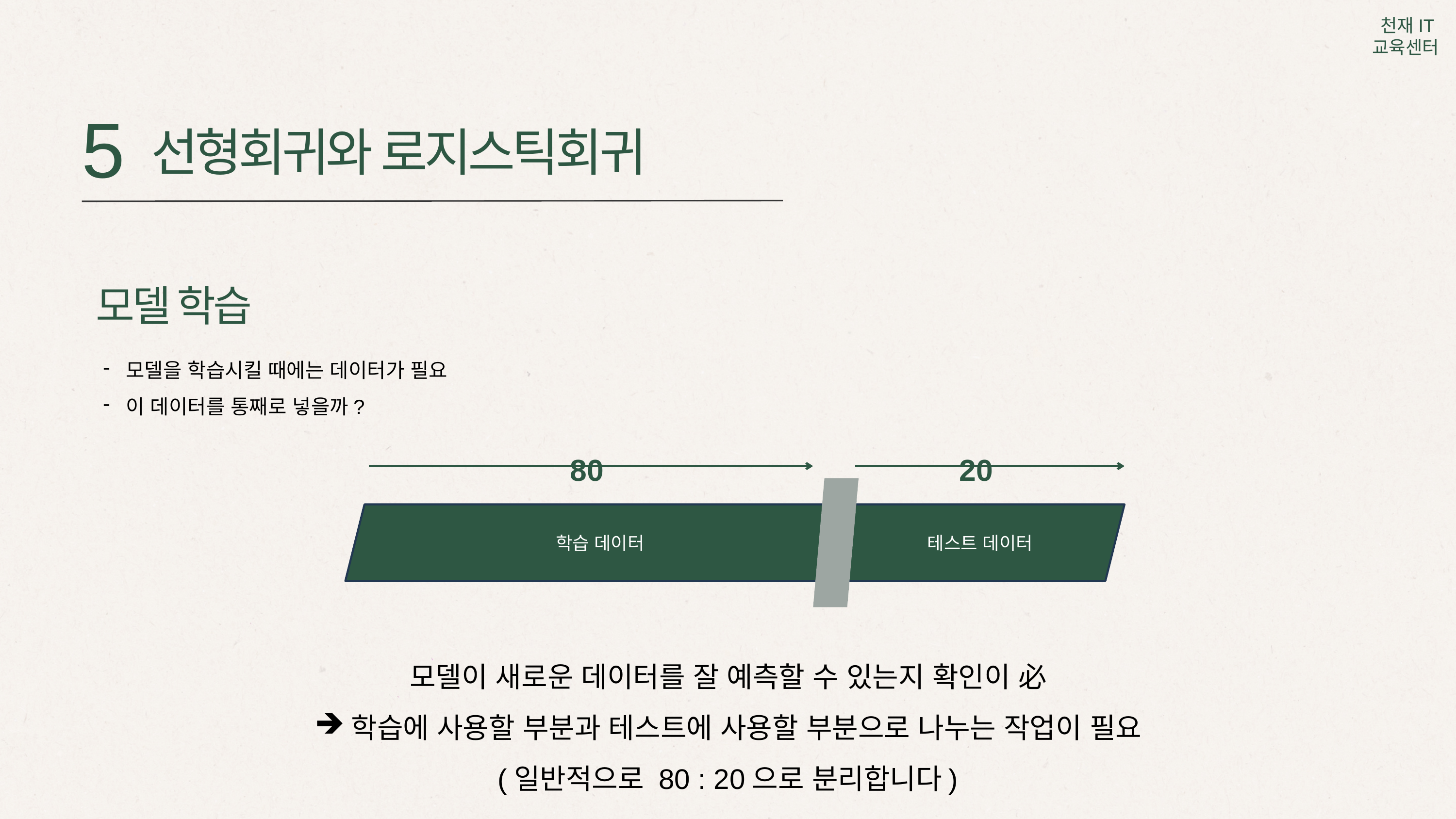

5
선형회귀와 로지스틱회귀

모델 학습
모델을 학습시킬 때에는 데이터가 필요
이 데이터를 통째로 넣을까?
80
20

학습 데이터
테스트 데이터
모델이 새로운 데이터를 잘 예측할 수 있는지 확인이 必
학습에 사용할 부분과 테스트에 사용할 부분으로 나누는 작업이 필요
(일반적으로 80 : 20으로 분리합니다)